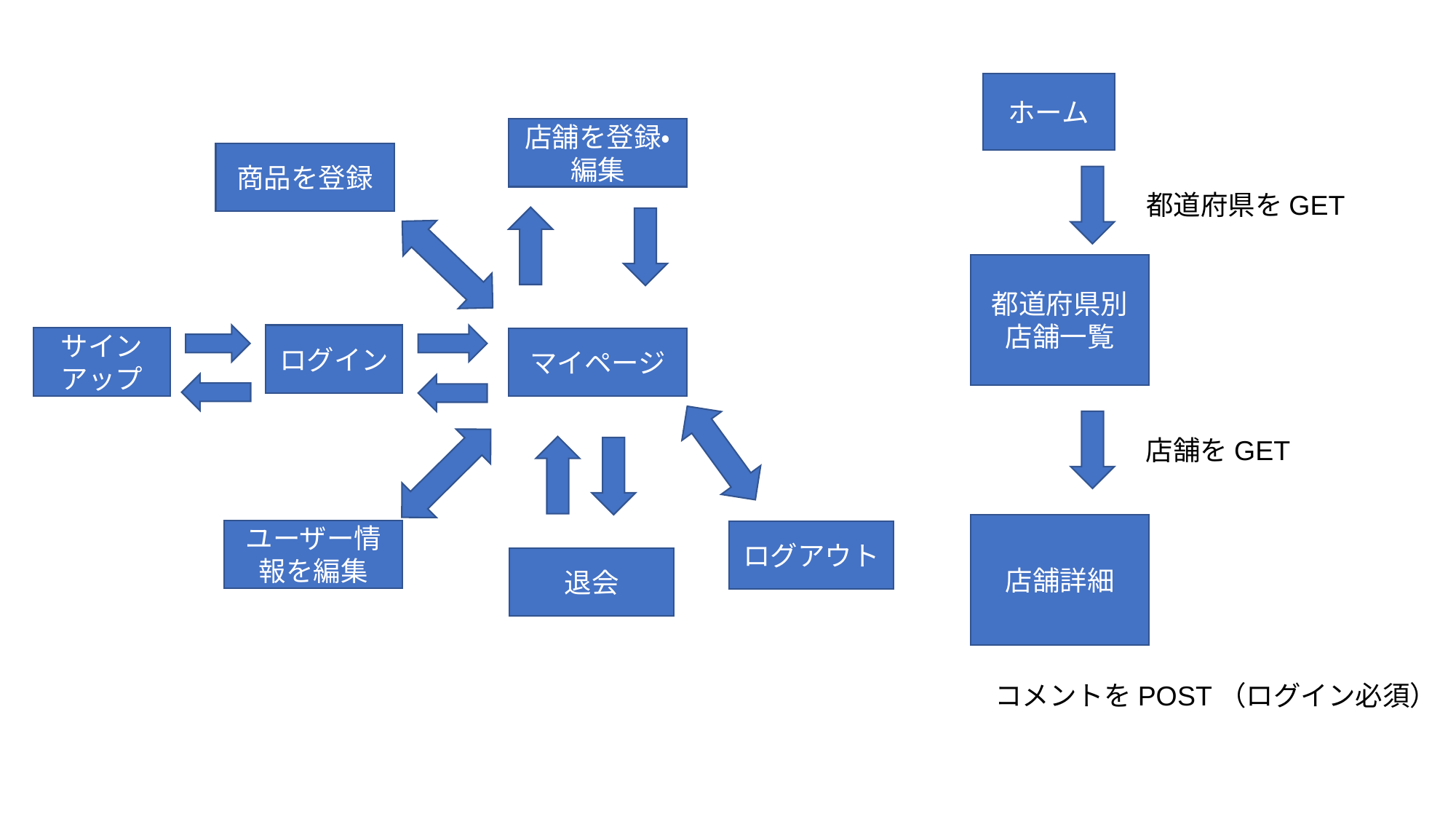

ホーム
店舗を登録・編集
商品を登録

都道府県をGET

都道府県別店舗一覧

ログイン

サインアップ
マイページ

店舗をGET

店舗詳細
ユーザー情報を編集
ログアウト
退会
コメントをPOST（ログイン必須）